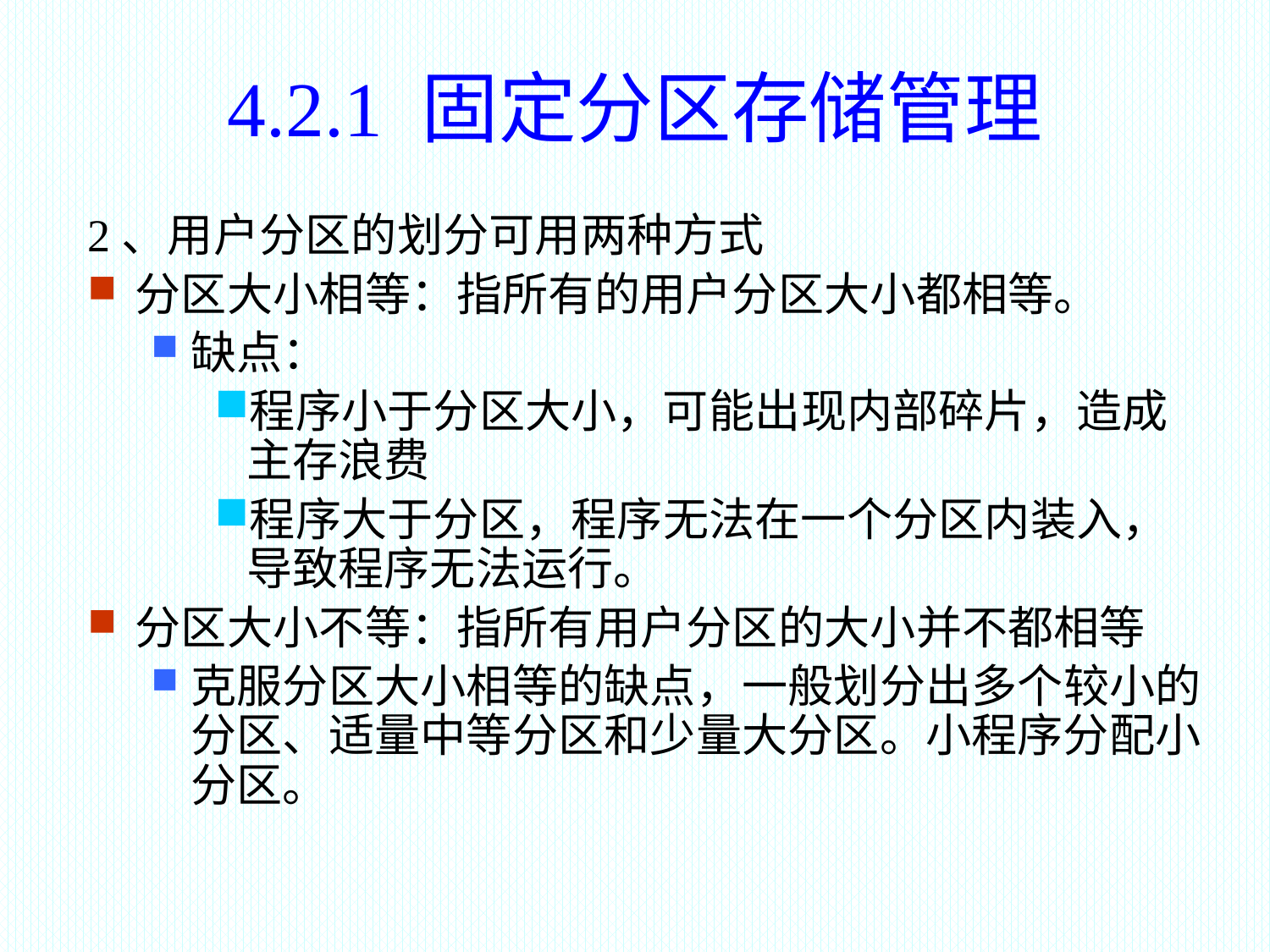

# 4.2.1 固定分区存储管理
2、用户分区的划分可用两种方式
分区大小相等：指所有的用户分区大小都相等。
缺点：
程序小于分区大小，可能出现内部碎片，造成主存浪费
程序大于分区，程序无法在一个分区内装入，导致程序无法运行。
分区大小不等：指所有用户分区的大小并不都相等
克服分区大小相等的缺点，一般划分出多个较小的分区、适量中等分区和少量大分区。小程序分配小分区。